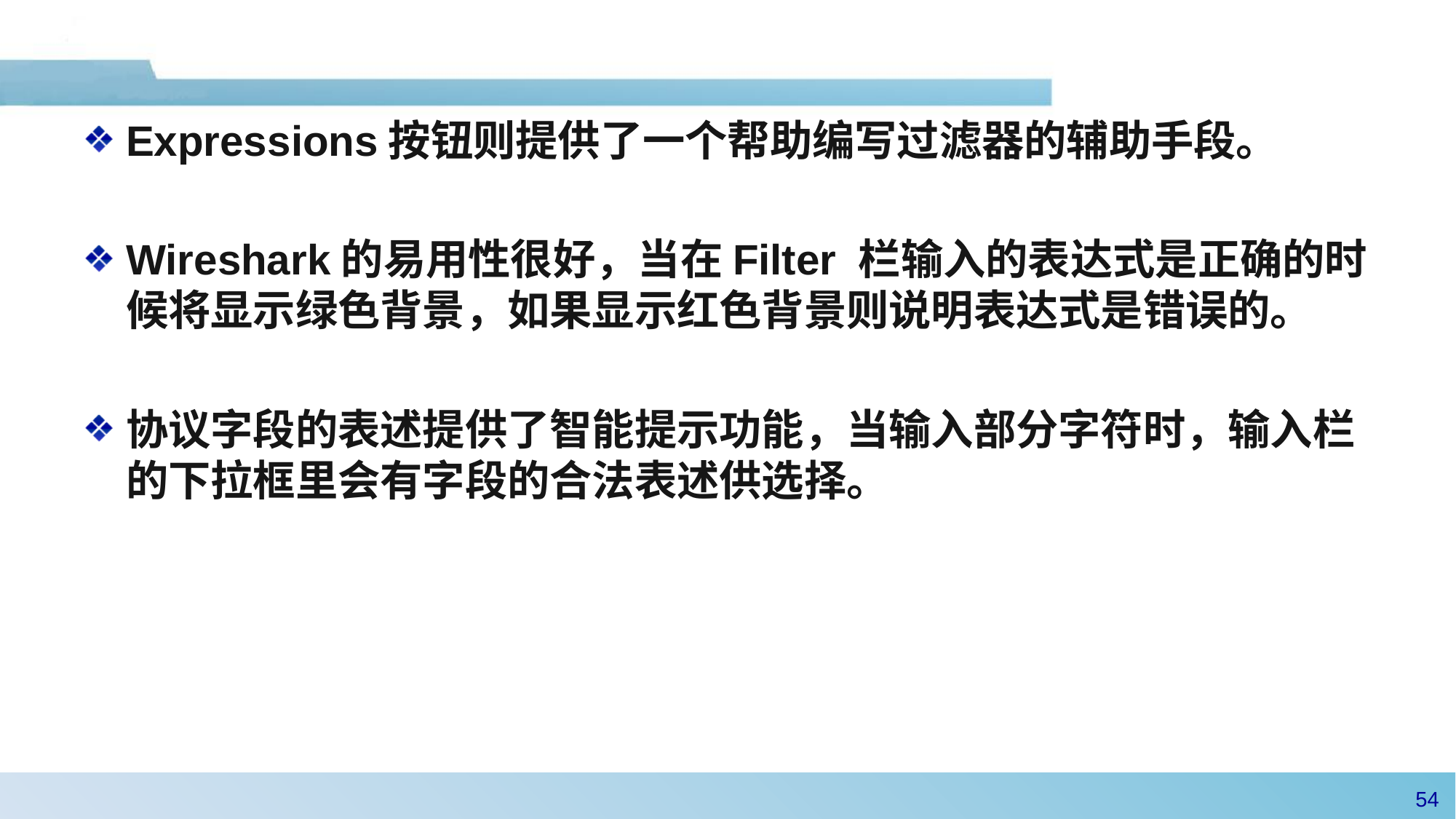

Expressions按钮则提供了一个帮助编写过滤器的辅助手段。

Wireshark的易用性很好，当在Filter 栏输入的表达式是正确的时候将显示绿色背景，如果显示红色背景则说明表达式是错误的。

协议字段的表述提供了智能提示功能，当输入部分字符时，输入栏的下拉框里会有字段的合法表述供选择。
54